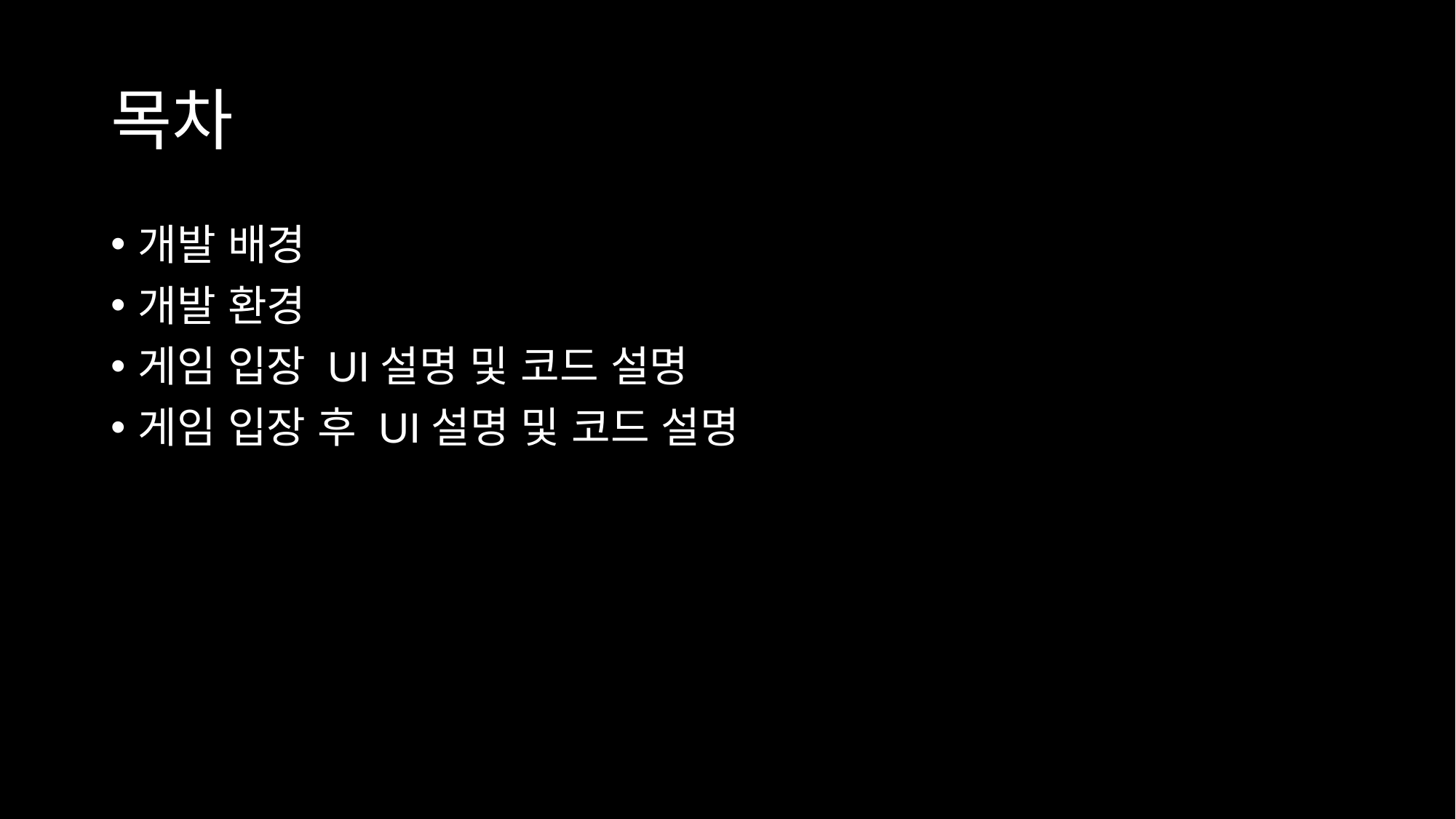

# 목차
개발 배경
개발 환경
게임 입장 UI설명 및 코드 설명
게임 입장 후 UI설명 및 코드 설명